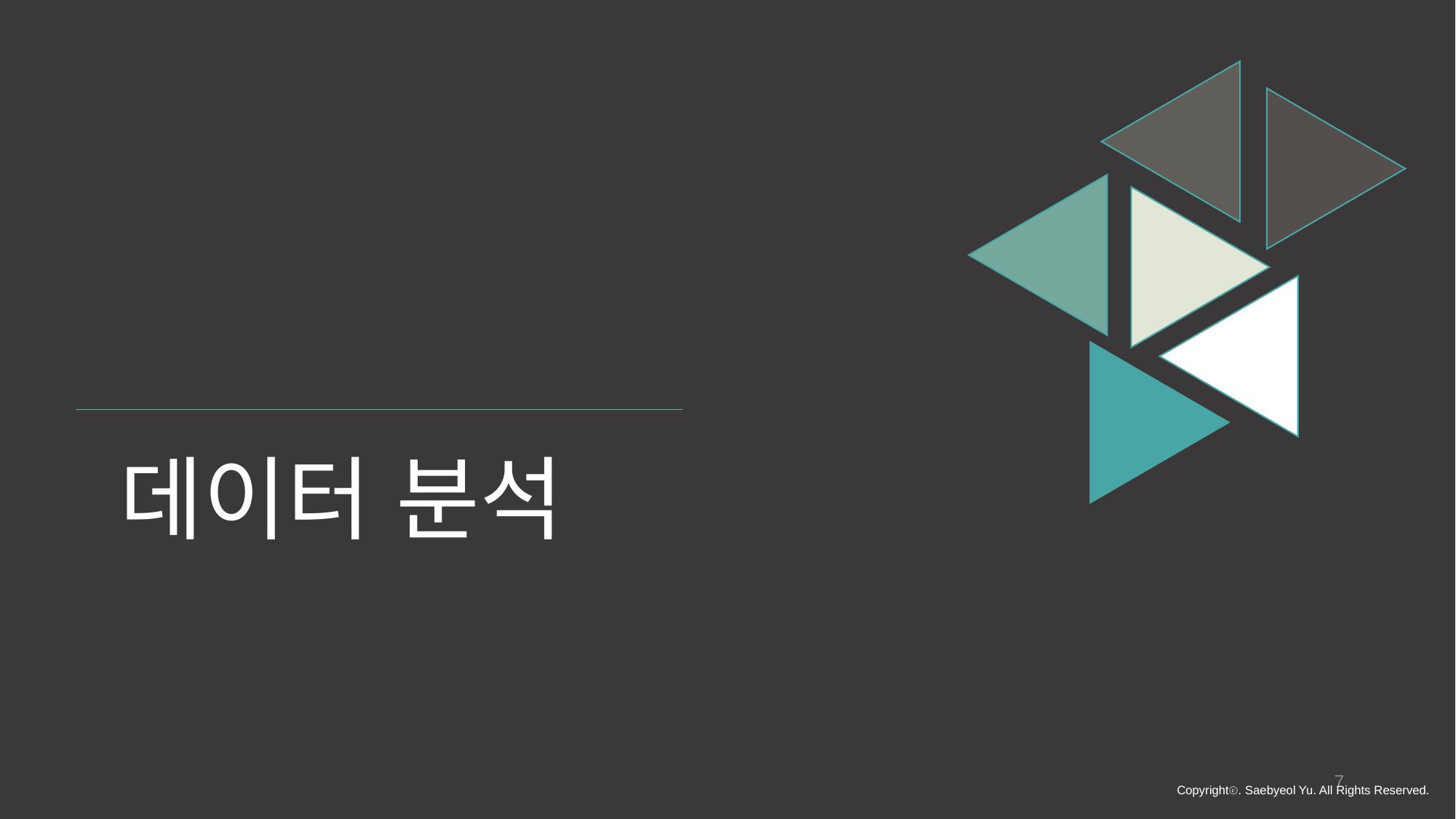

데이터 분석
7
Copyrightⓒ. Saebyeol Yu. All Rights Reserved.